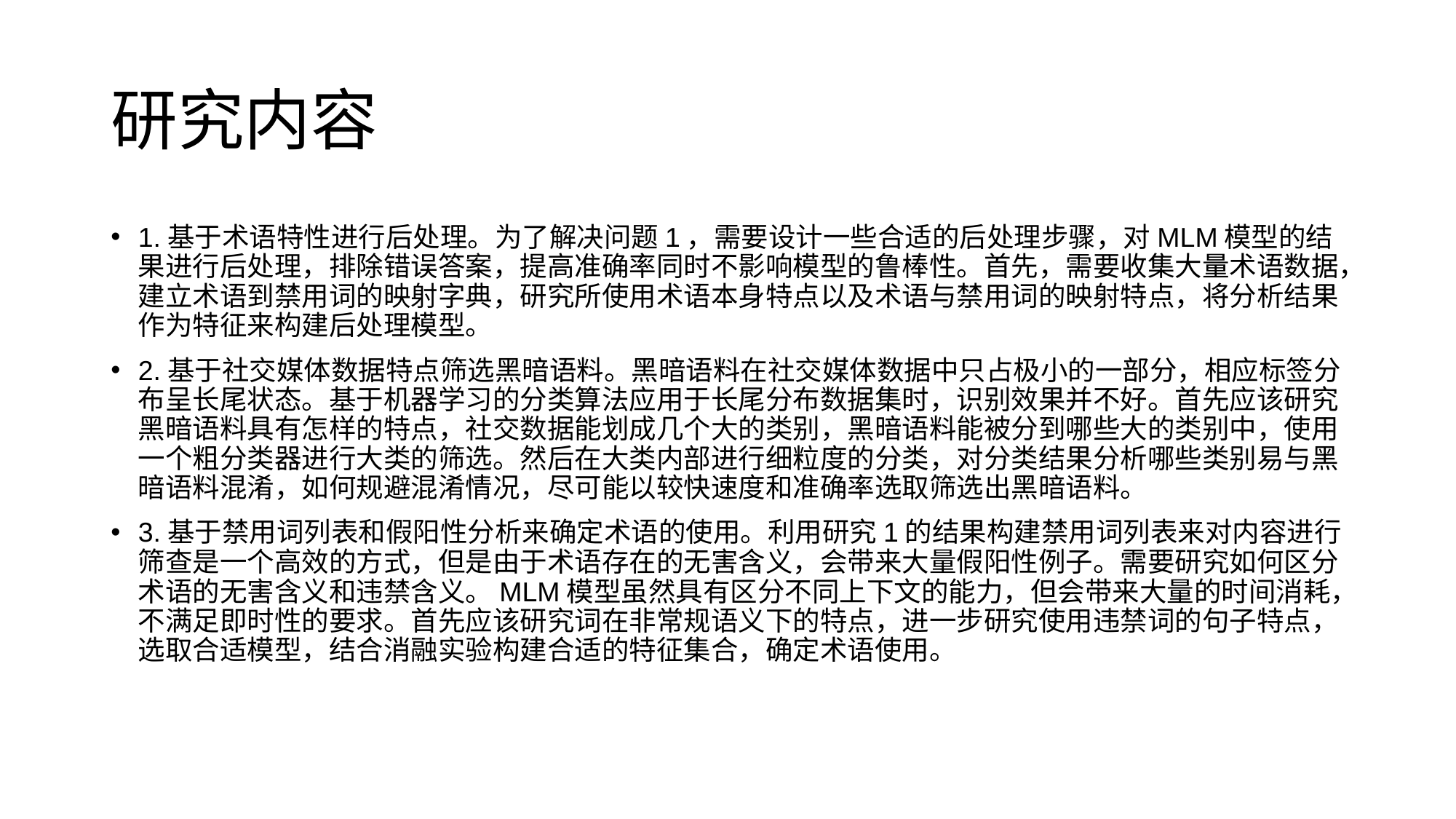

# 研究内容
1.基于术语特性进行后处理。为了解决问题1，需要设计一些合适的后处理步骤，对MLM模型的结果进行后处理，排除错误答案，提高准确率同时不影响模型的鲁棒性。首先，需要收集大量术语数据，建立术语到禁用词的映射字典，研究所使用术语本身特点以及术语与禁用词的映射特点，将分析结果作为特征来构建后处理模型。
2.基于社交媒体数据特点筛选黑暗语料。黑暗语料在社交媒体数据中只占极小的一部分，相应标签分布呈长尾状态。基于机器学习的分类算法应用于长尾分布数据集时，识别效果并不好。首先应该研究黑暗语料具有怎样的特点，社交数据能划成几个大的类别，黑暗语料能被分到哪些大的类别中，使用一个粗分类器进行大类的筛选。然后在大类内部进行细粒度的分类，对分类结果分析哪些类别易与黑暗语料混淆，如何规避混淆情况，尽可能以较快速度和准确率选取筛选出黑暗语料。
3.基于禁用词列表和假阳性分析来确定术语的使用。利用研究1的结果构建禁用词列表来对内容进行筛查是一个高效的方式，但是由于术语存在的无害含义，会带来大量假阳性例子。需要研究如何区分术语的无害含义和违禁含义。MLM模型虽然具有区分不同上下文的能力，但会带来大量的时间消耗，不满足即时性的要求。首先应该研究词在非常规语义下的特点，进一步研究使用违禁词的句子特点，选取合适模型，结合消融实验构建合适的特征集合，确定术语使用。